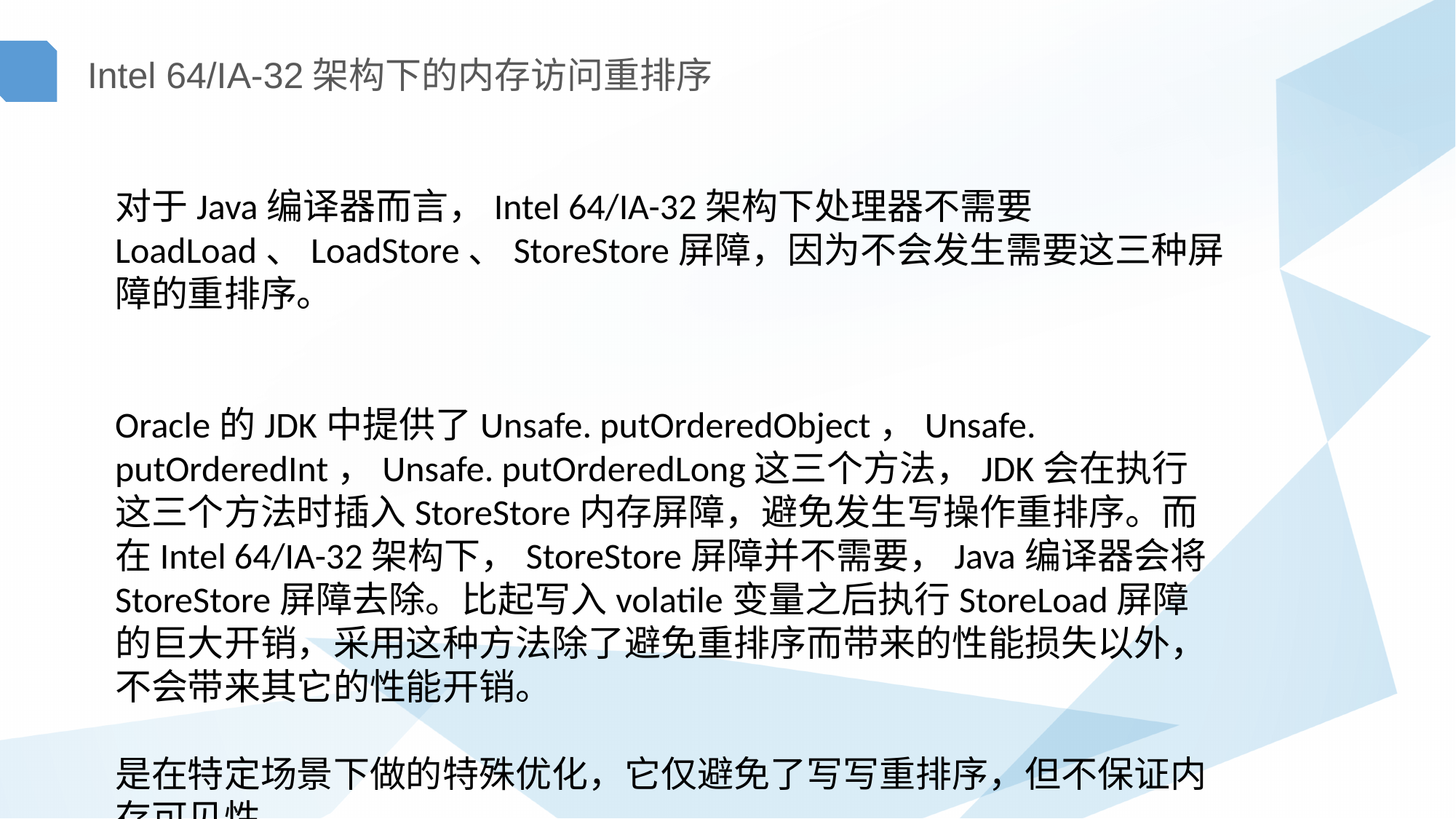

Intel 64/IA-32架构下的内存访问重排序
对于Java编译器而言，Intel 64/IA-32架构下处理器不需要LoadLoad、LoadStore、StoreStore屏障，因为不会发生需要这三种屏障的重排序。

Oracle的JDK中提供了Unsafe. putOrderedObject，Unsafe. putOrderedInt，Unsafe. putOrderedLong这三个方法，JDK会在执行这三个方法时插入StoreStore内存屏障，避免发生写操作重排序。而在Intel 64/IA-32架构下，StoreStore屏障并不需要，Java编译器会将StoreStore屏障去除。比起写入volatile变量之后执行StoreLoad屏障的巨大开销，采用这种方法除了避免重排序而带来的性能损失以外，不会带来其它的性能开销。

是在特定场景下做的特殊优化，它仅避免了写写重排序，但不保证内存可见性。